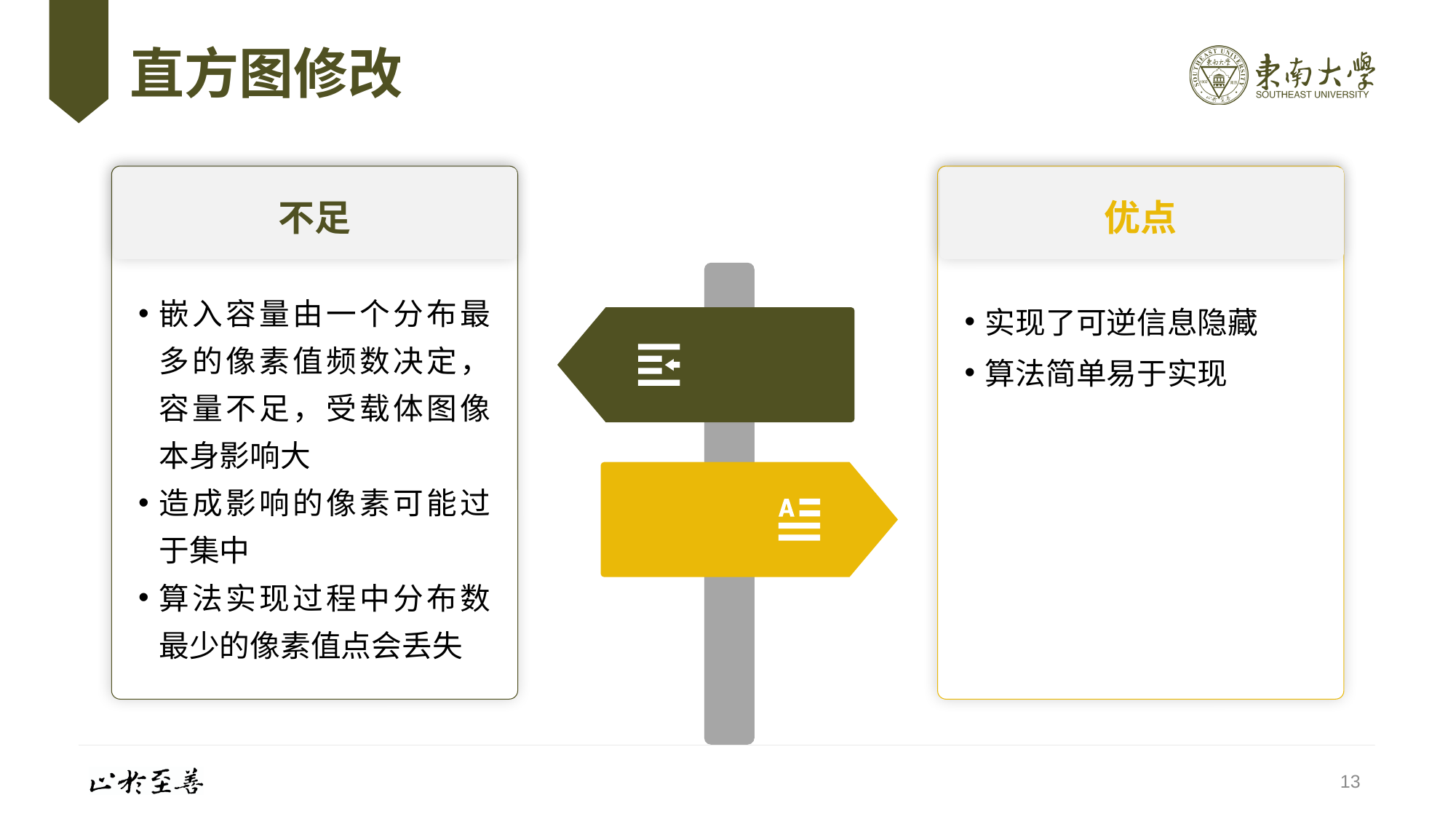

# 直方图修改

不足
优点

嵌入容量由一个分布最多的像素值频数决定，容量不足，受载体图像本身影响大
造成影响的像素可能过于集中
算法实现过程中分布数最少的像素值点会丢失
实现了可逆信息隐藏
算法简单易于实现
13